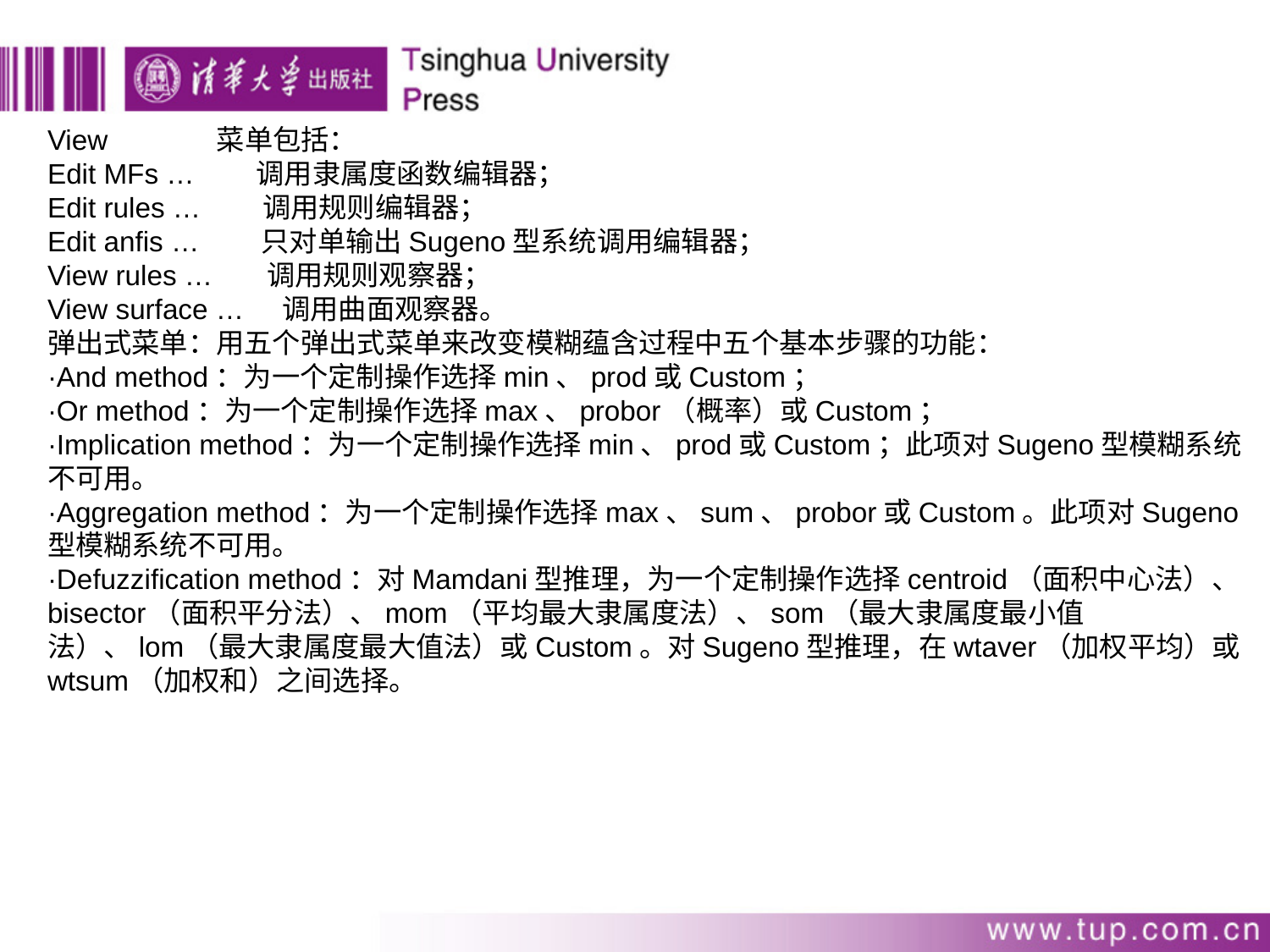

View             菜单包括：
Edit MFs …       调用隶属度函数编辑器；
Edit rules …       调用规则编辑器；
Edit anfis …       只对单输出Sugeno型系统调用编辑器；
View rules …      调用规则观察器；
View surface …    调用曲面观察器。
弹出式菜单：用五个弹出式菜单来改变模糊蕴含过程中五个基本步骤的功能：
·And method：为一个定制操作选择min、prod或Custom；
·Or method：为一个定制操作选择max、probor（概率）或Custom；
·Implication method：为一个定制操作选择min、prod或Custom；此项对Sugeno型模糊系统不可用。
·Aggregation method：为一个定制操作选择max、sum、probor或Custom。此项对Sugeno型模糊系统不可用。
·Defuzzification method：对Mamdani型推理，为一个定制操作选择centroid（面积中心法）、bisector（面积平分法）、mom（平均最大隶属度法）、som（最大隶属度最小值法）、lom（最大隶属度最大值法）或Custom。对Sugeno型推理，在wtaver（加权平均）或wtsum（加权和）之间选择。